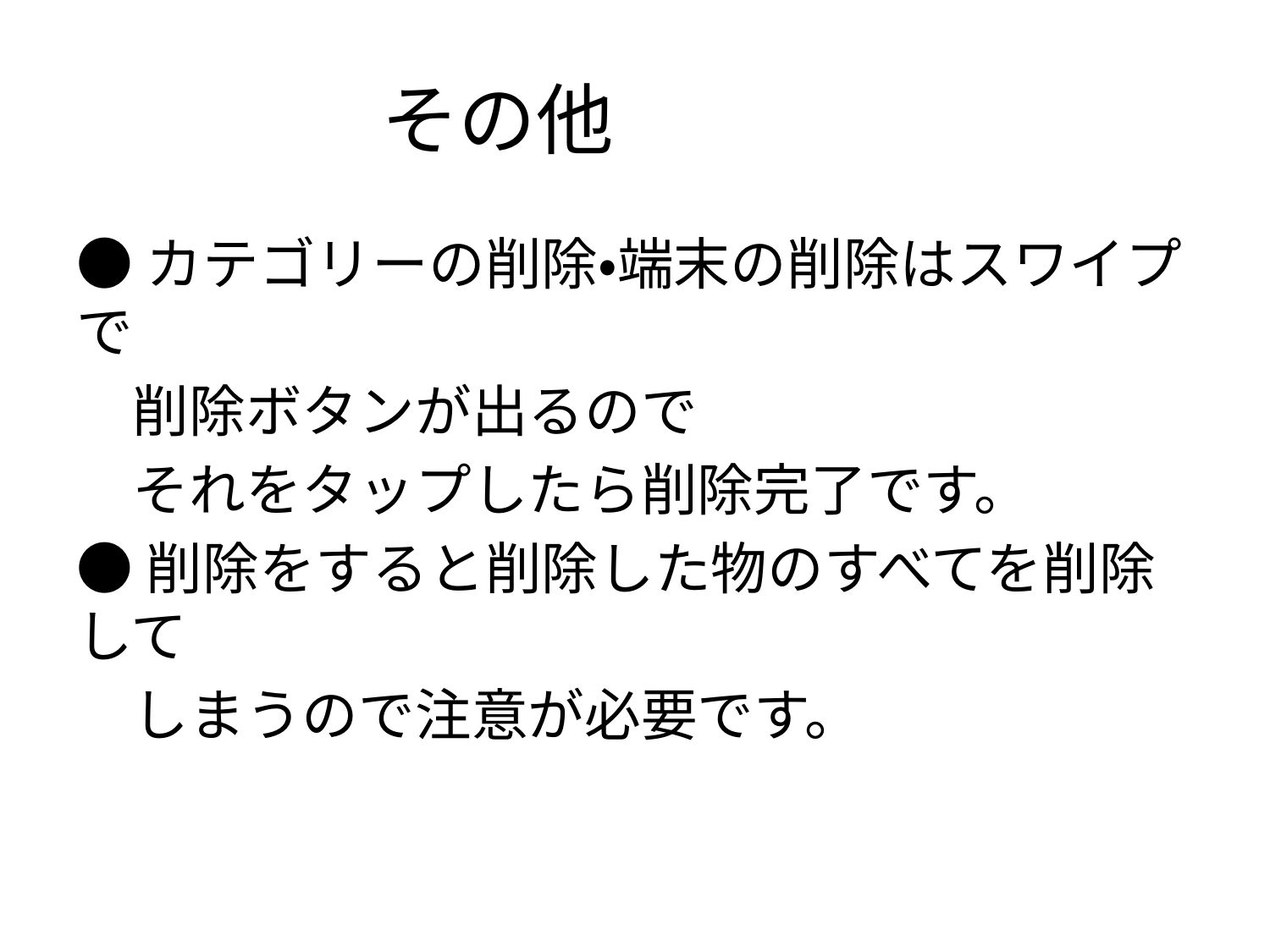

# その他
●カテゴリーの削除・端末の削除はスワイプで
　削除ボタンが出るので
　それをタップしたら削除完了です。
●削除をすると削除した物のすべてを削除して
　しまうので注意が必要です。